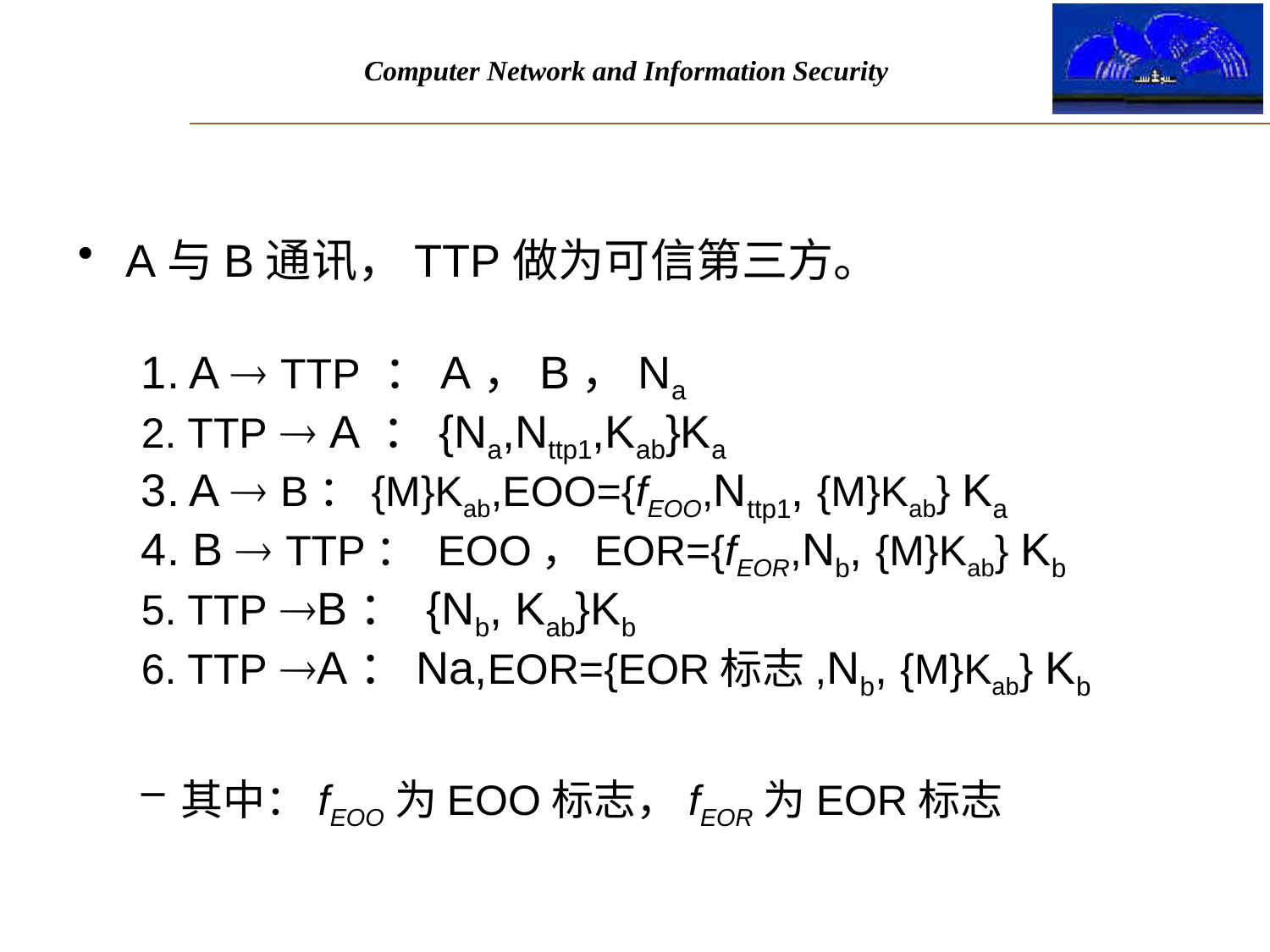

#
A与B通讯，TTP做为可信第三方。

1. A → TTP ：A，B，Na
2. TTP → A ：{Na,Nttp1,Kab}Ka
3. A → B：{M}Kab,EOO={fEOO,Nttp1, {M}Kab} Ka
4. B → TTP： EOO，EOR={fEOR,Nb, {M}Kab} Kb
5. TTP →B： {Nb, Kab}Kb
6. TTP →A：Na,EOR={EOR标志,Nb, {M}Kab} Kb

其中：fEOO为EOO标志，fEOR为EOR标志